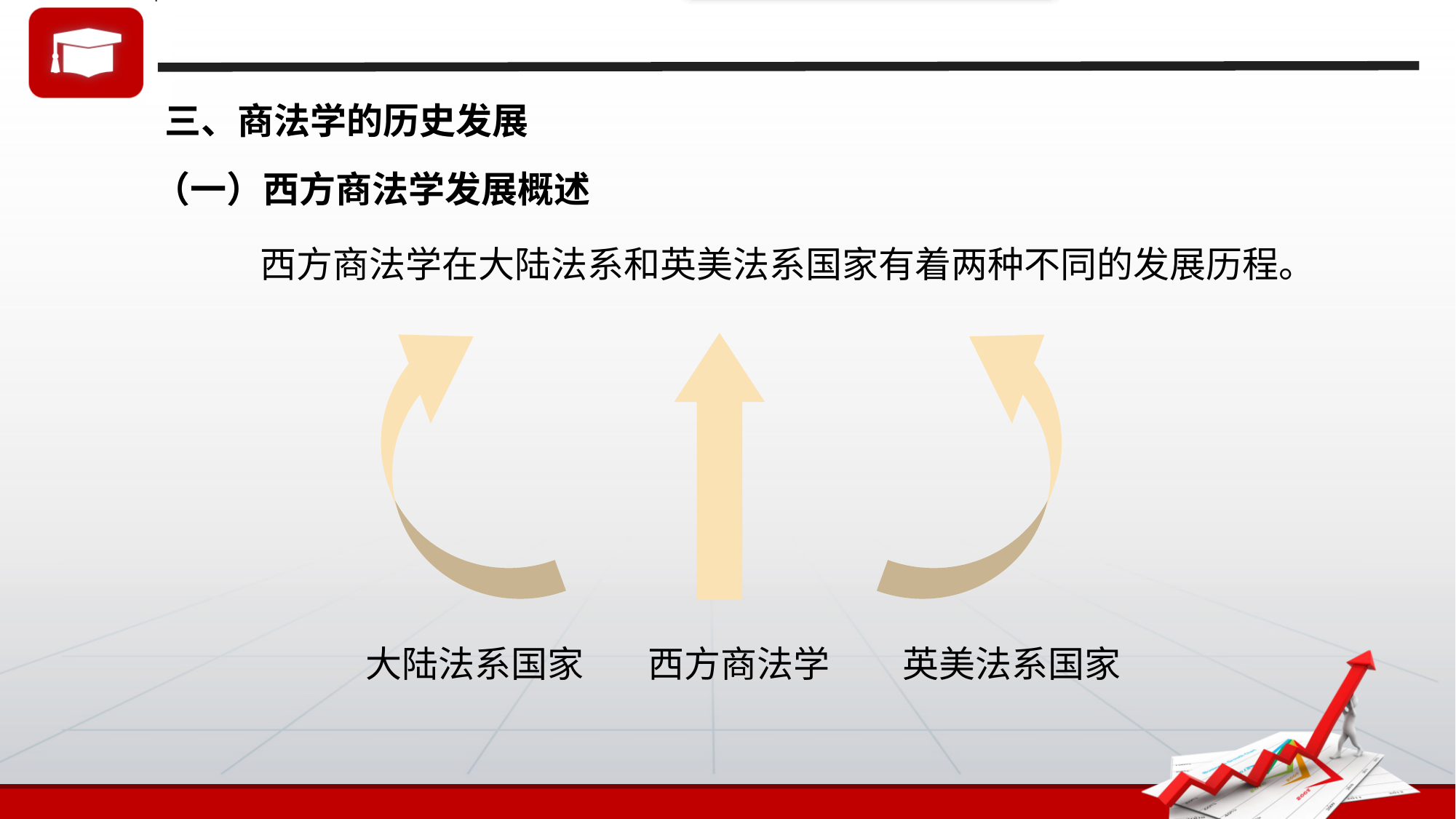

三、商法学的历史发展
 （一）西方商法学发展概述
西方商法学在大陆法系和英美法系国家有着两种不同的发展历程。

大陆法系国家
西方商法学
英美法系国家